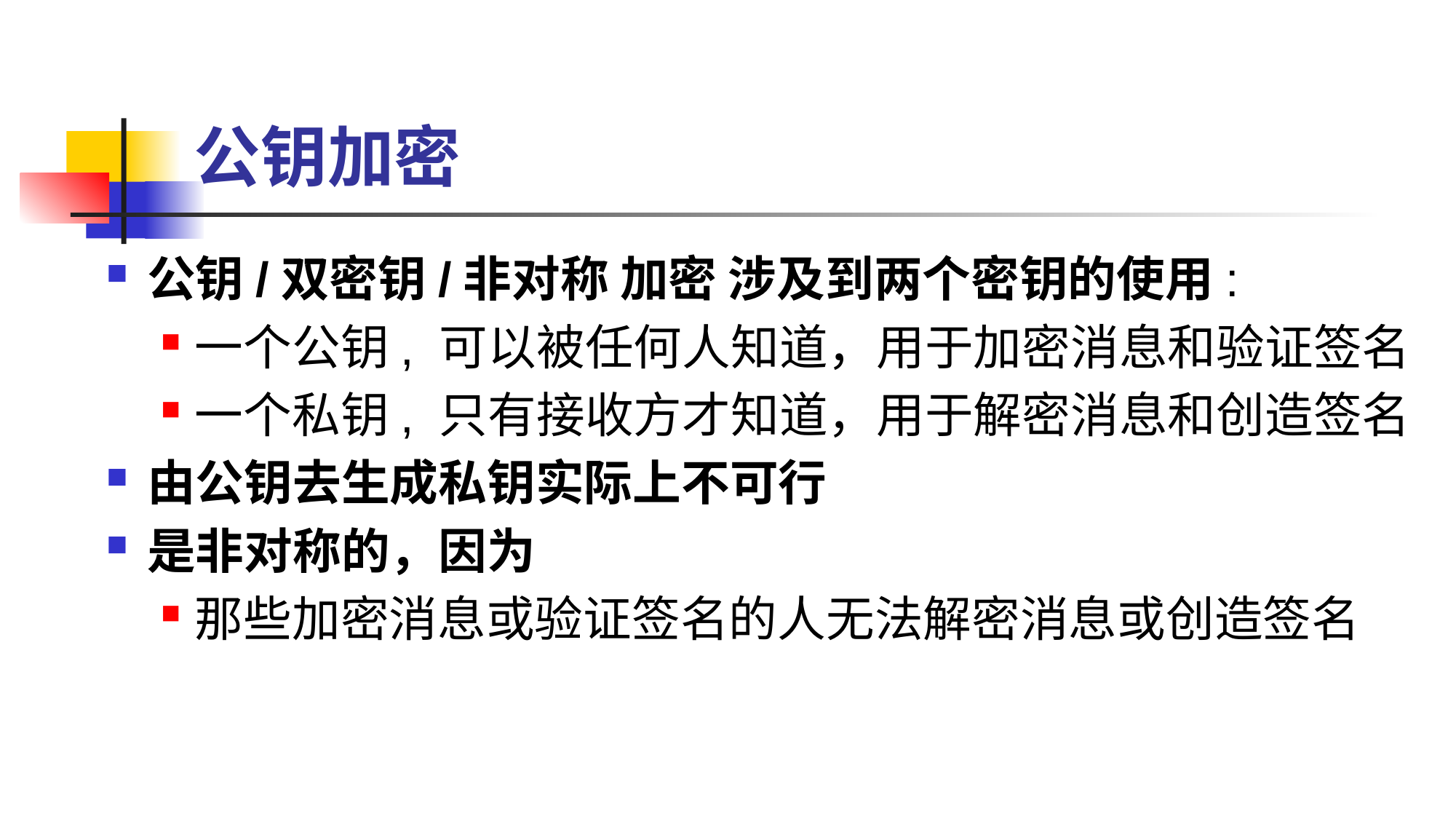

# 公钥加密
公钥/双密钥/非对称 加密 涉及到两个密钥的使用:
一个公钥, 可以被任何人知道，用于加密消息和验证签名
一个私钥, 只有接收方才知道，用于解密消息和创造签名
由公钥去生成私钥实际上不可行
是非对称的，因为
那些加密消息或验证签名的人无法解密消息或创造签名